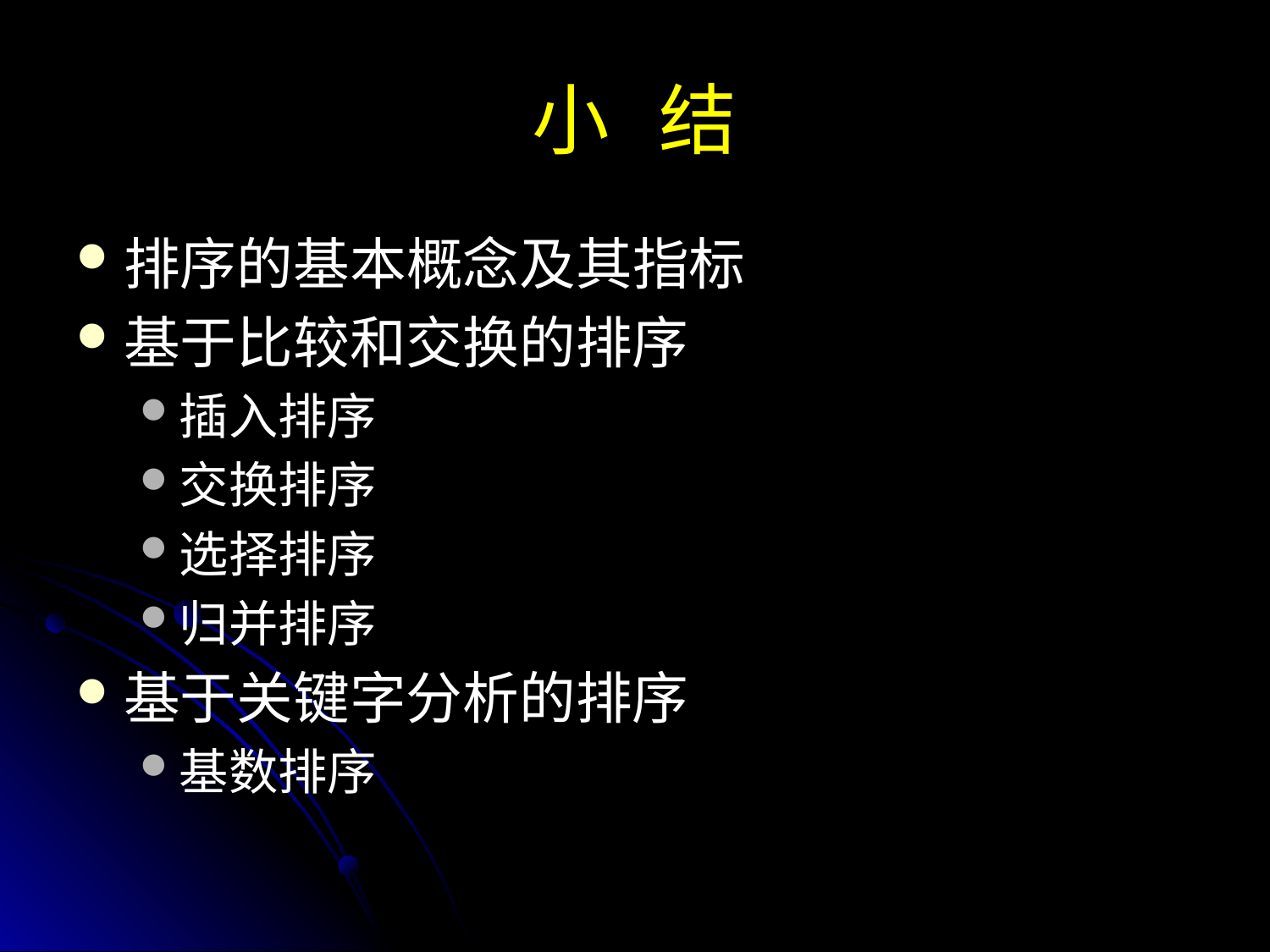

# 小	结
排序的基本概念及其指标
基于比较和交换的排序
插入排序
交换排序
选择排序
归并排序
基于关键字分析的排序
基数排序